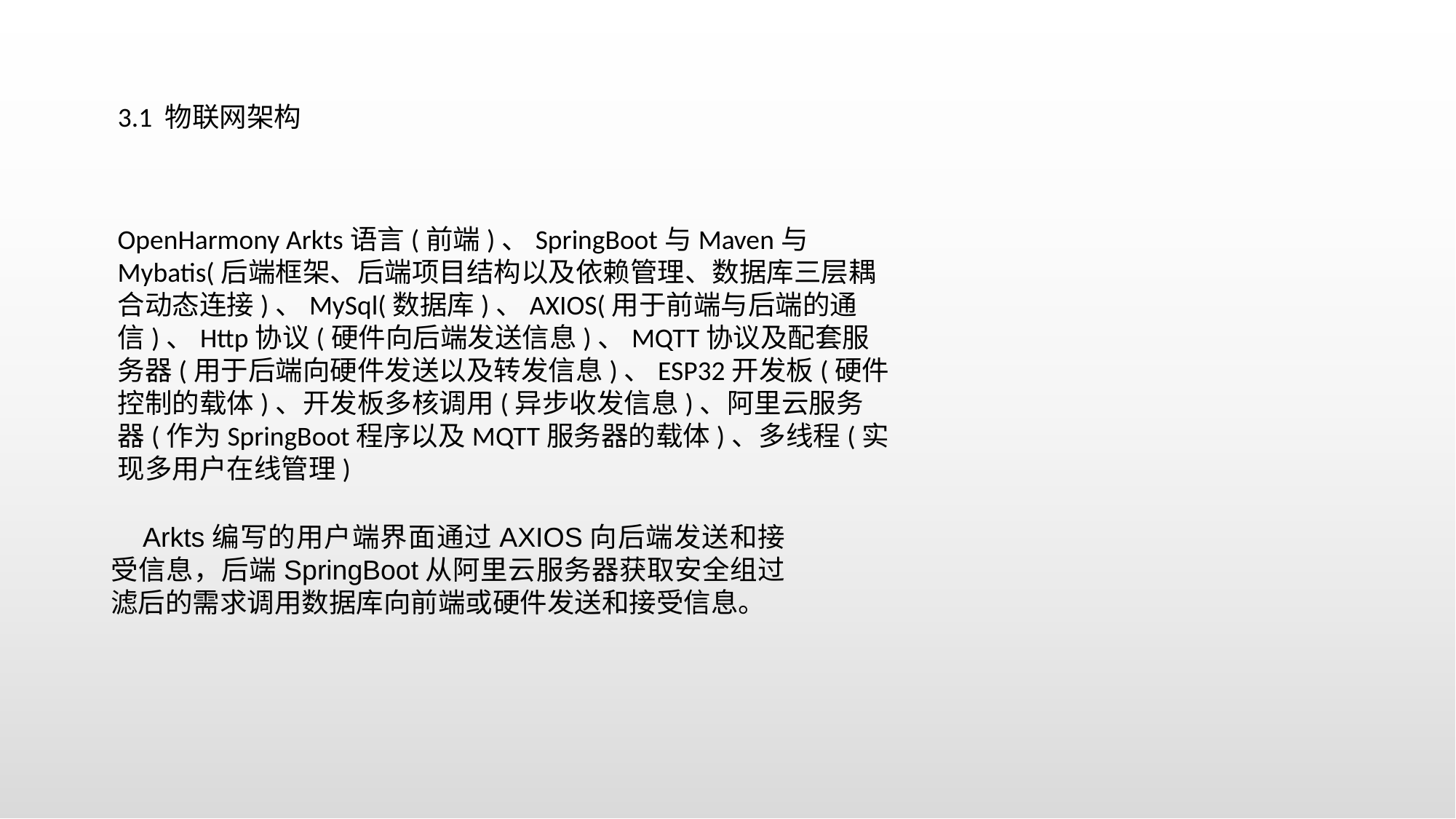

3.1 物联网架构
OpenHarmony Arkts语言(前端)、SpringBoot与Maven与Mybatis(后端框架、后端项目结构以及依赖管理、数据库三层耦合动态连接)、MySql(数据库)、AXIOS(用于前端与后端的通信)、Http协议(硬件向后端发送信息)、MQTT协议及配套服务器(用于后端向硬件发送以及转发信息)、ESP32开发板(硬件控制的载体)、开发板多核调用(异步收发信息)、阿里云服务器(作为SpringBoot程序以及MQTT服务器的载体)、多线程(实现多用户在线管理)
Arkts编写的用户端界面通过AXIOS向后端发送和接受信息，后端SpringBoot从阿里云服务器获取安全组过滤后的需求调用数据库向前端或硬件发送和接受信息。